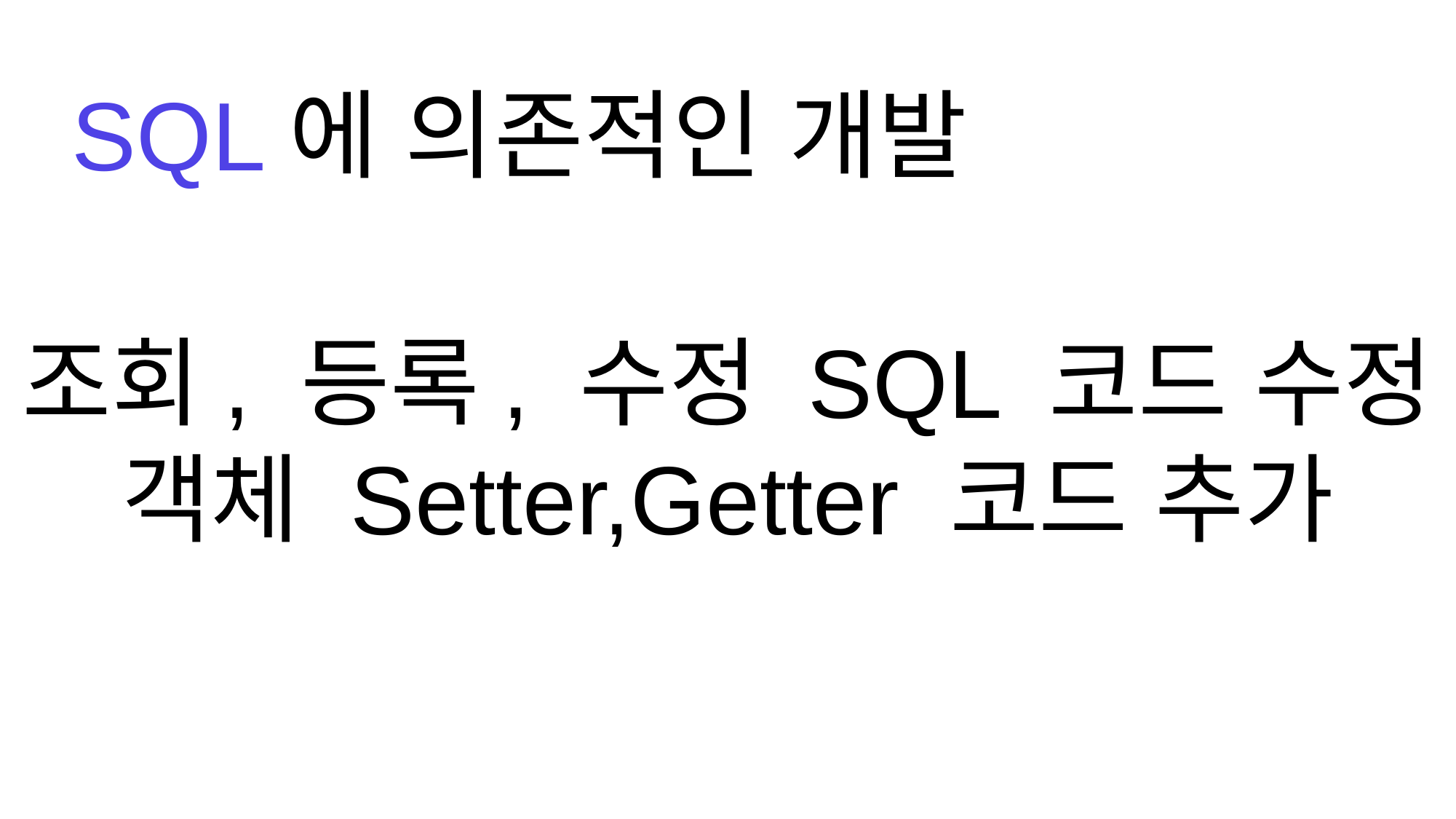

SQL에 의존적인 개발
조회, 등록, 수정 SQL 코드 수정
객체 Setter,Getter 코드 추가